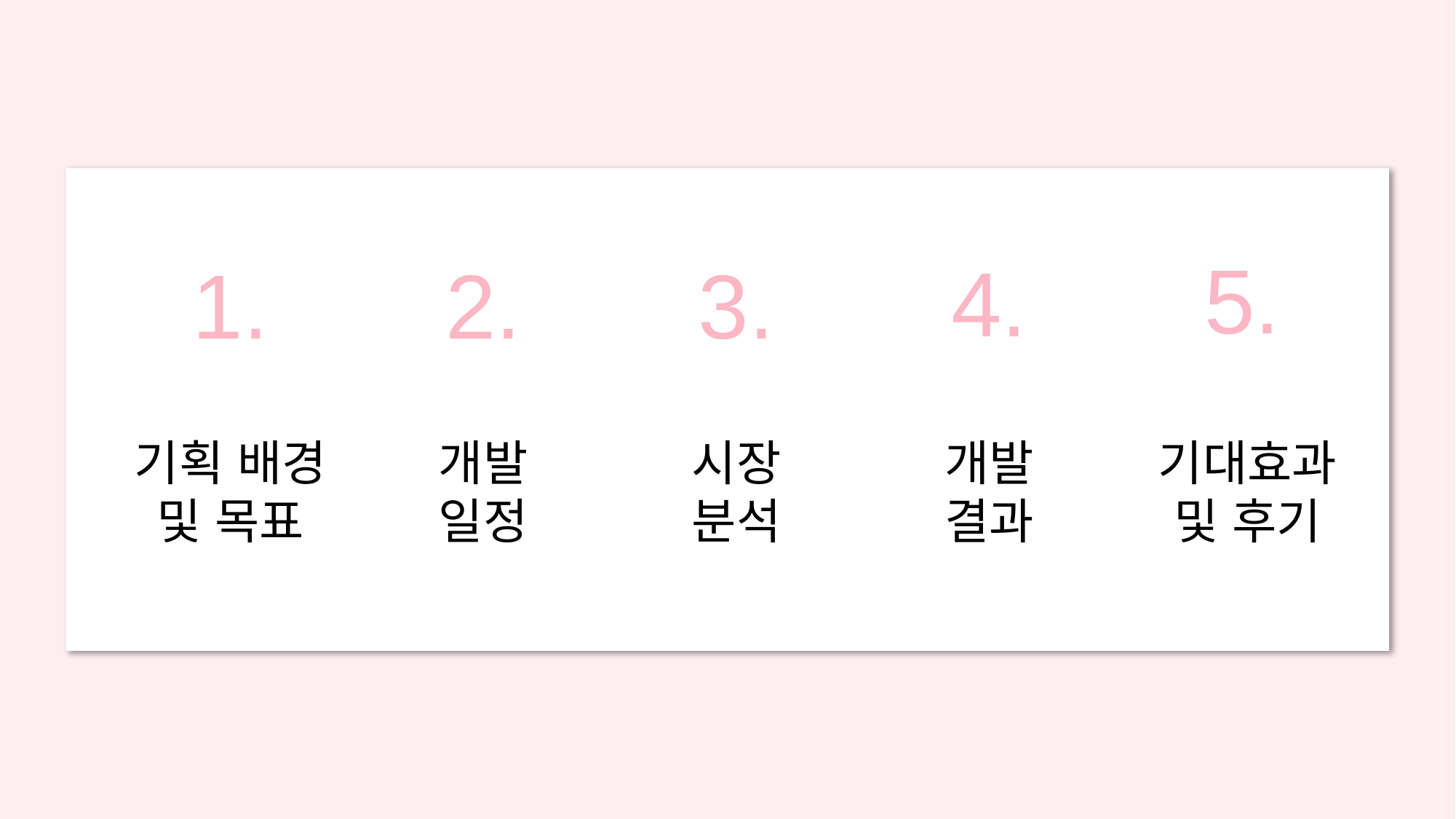

5.
4.
1.
2.
3.
기획 배경
및 목표
개발
일정
시장
분석
개발
결과
기대효과
및 후기